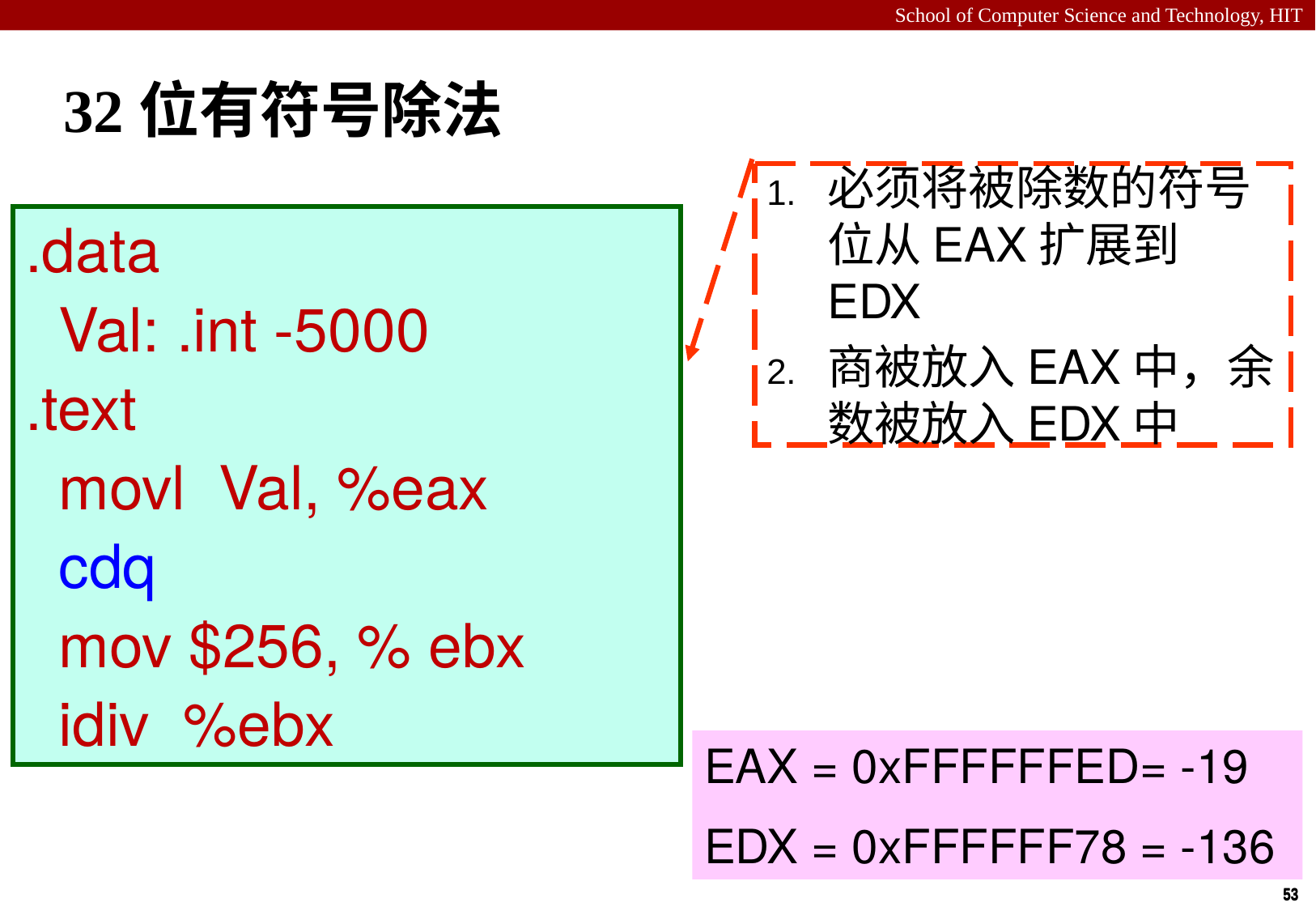

# 32位有符号除法
必须将被除数的符号位从EAX扩展到EDX
商被放入EAX中，余数被放入EDX中
.data
  Val: .int -5000
.text
  movl  Val, %eax
  cdq
  mov $256, % ebx
  idiv  %ebx
EAX = 0xFFFFFFED= -19
EDX = 0xFFFFFF78 = -136